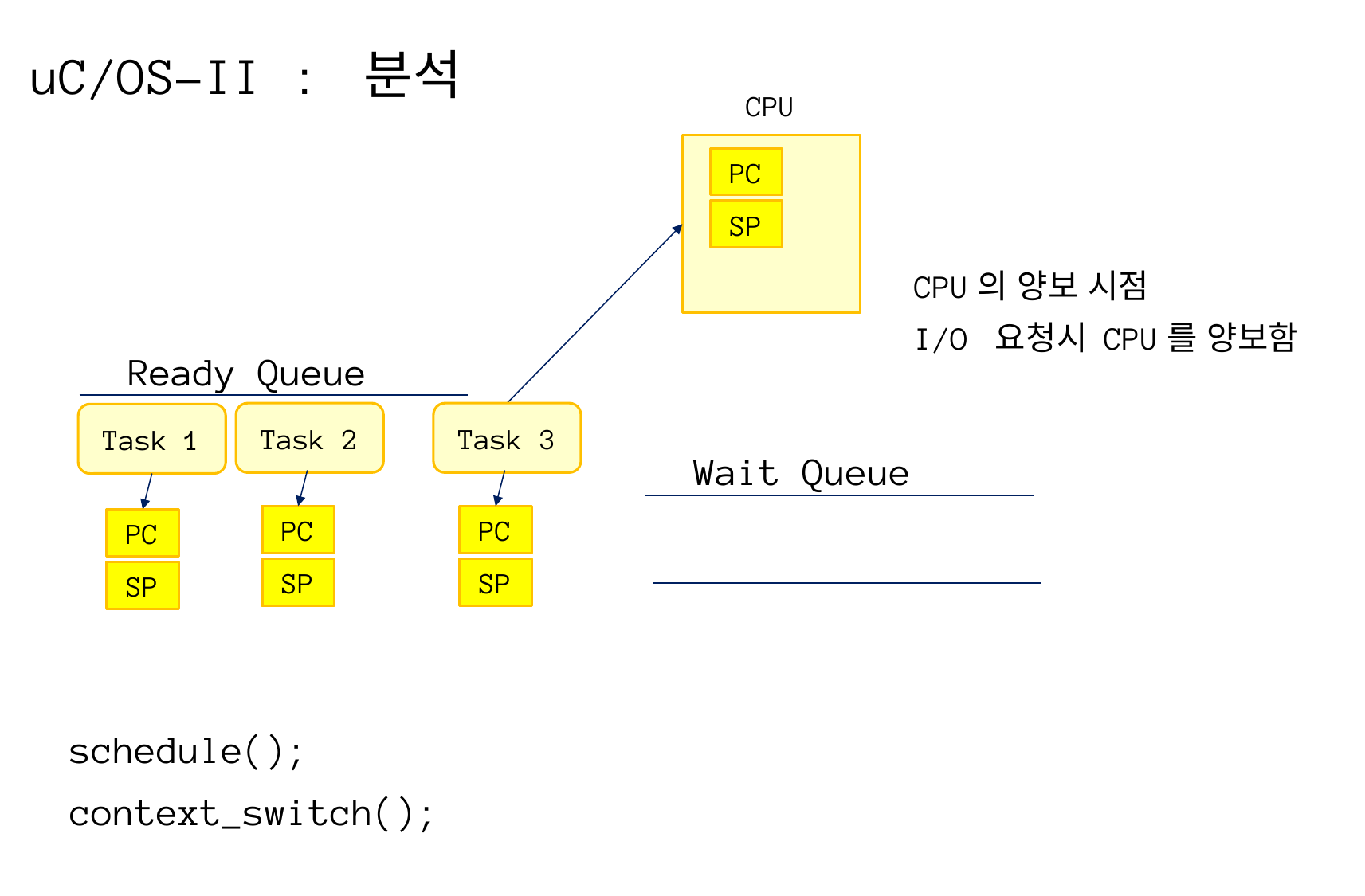

uC/OS-II : 분석
CPU

PC
SP
CPU의 양보 시점
I/O 요청시 CPU를 양보함
Ready Queue
Task 2
Task 3
Task 1
Wait Queue
PC
PC
PC
SP
SP
SP
schedule();
context_switch();